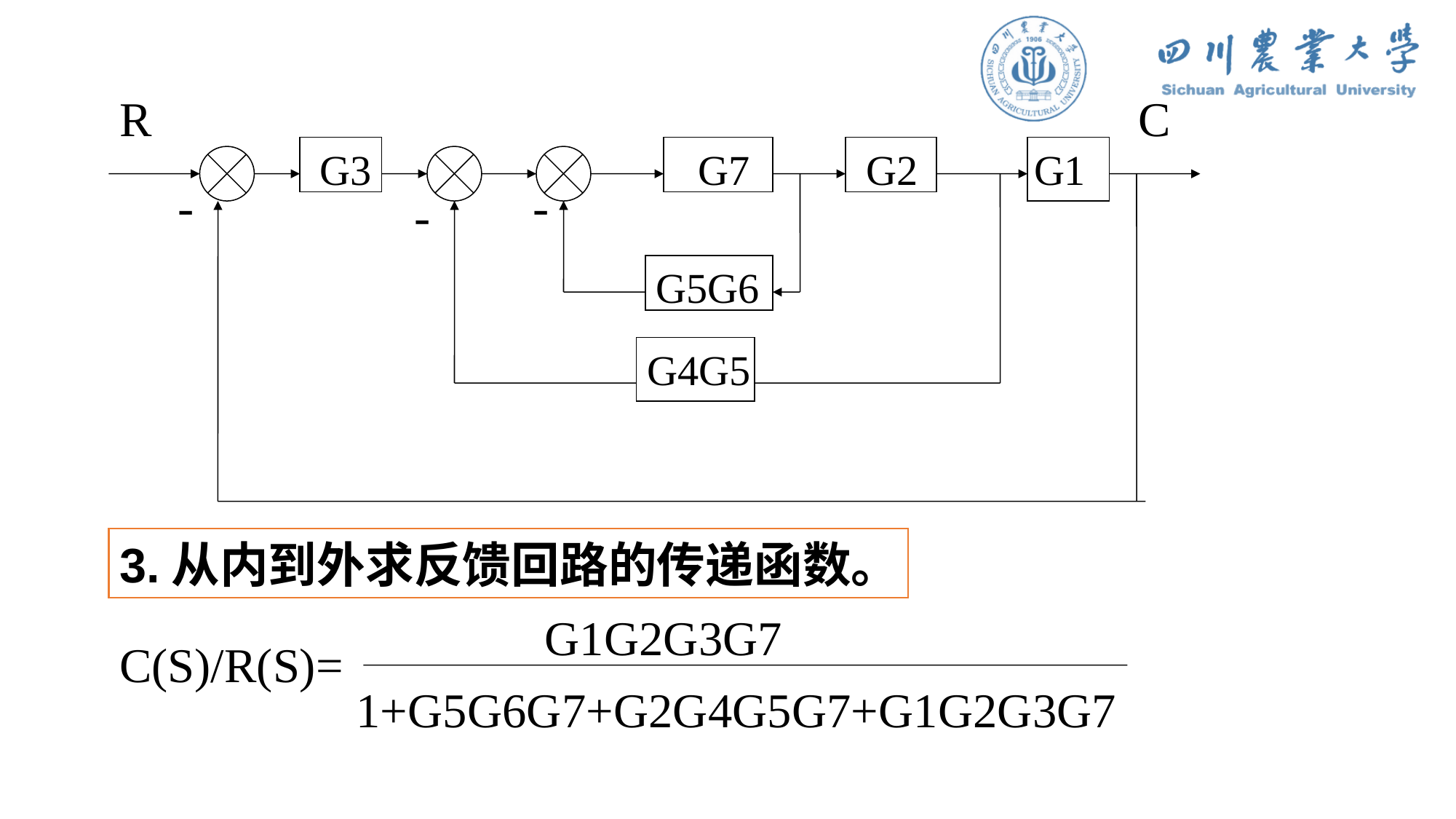

R
C

G3                               G7           G2           G1

-
-
-

G5G6

G4G5

3.从内到外求反馈回路的传递函数。
              G1G2G3G7
C(S)/R(S)=

1+G5G6G7+G2G4G5G7+G1G2G3G7